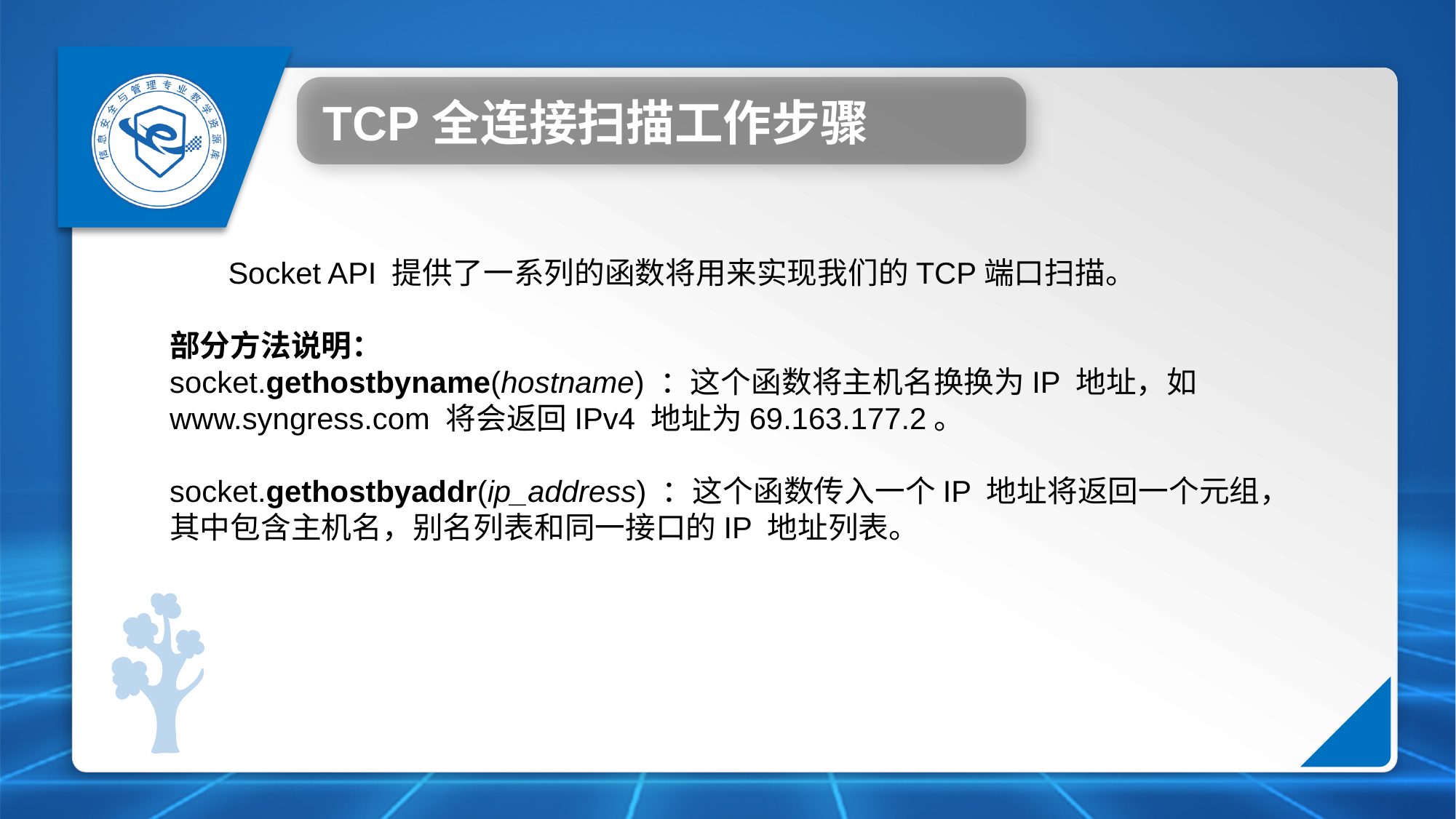

TCP全连接扫描工作步骤

       Socket API 提供了一系列的函数将用来实现我们的TCP端口扫描。

部分方法说明：
socket.gethostbyname(hostname) ：这个函数将主机名换换为IP 地址，如
www.syngress.com 将会返回IPv4 地址为69.163.177.2。

socket.gethostbyaddr(ip_address) ：这个函数传入一个IP 地址将返回一个元组，
其中包含主机名，别名列表和同一接口的IP 地址列表。